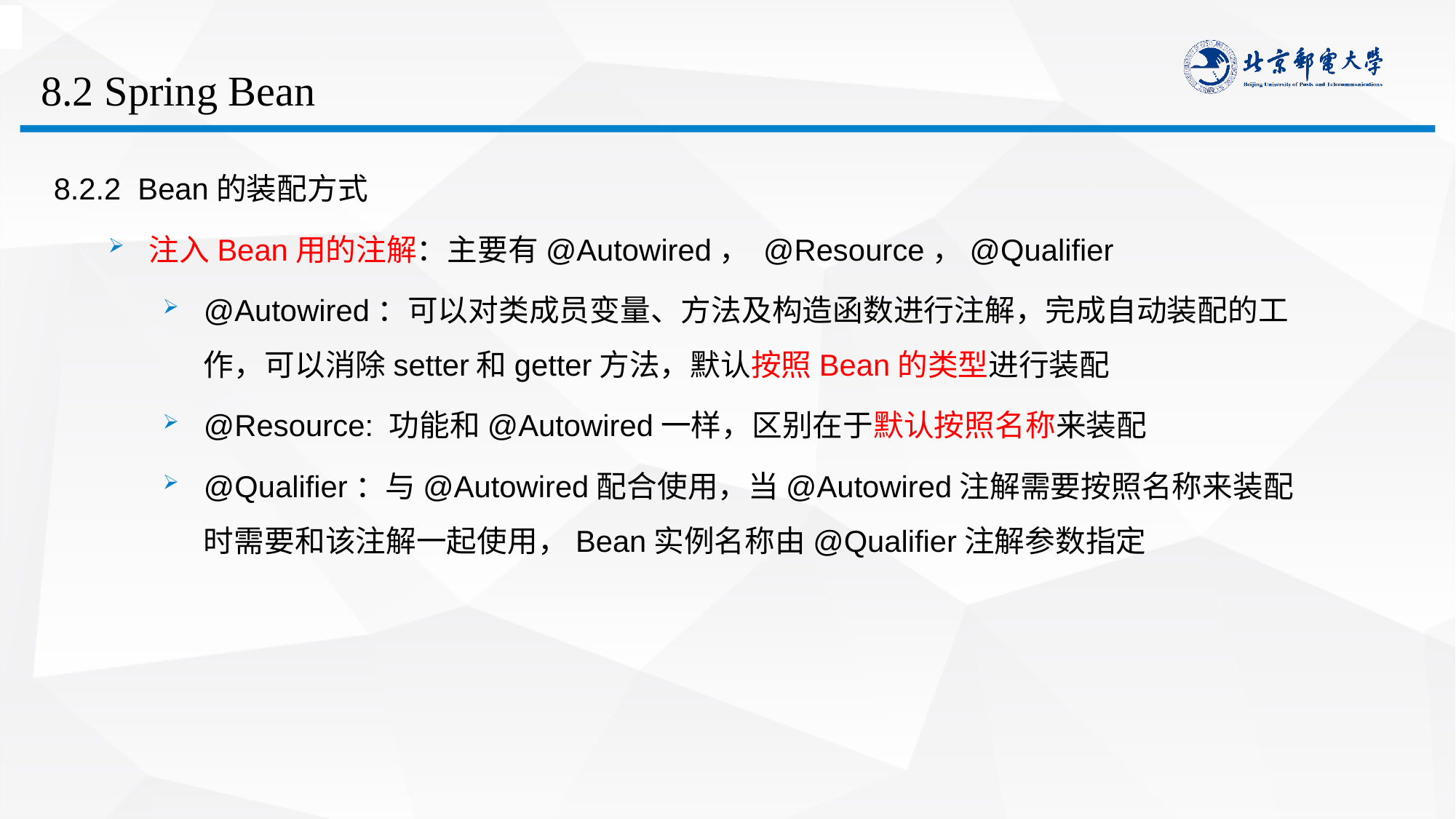

# 8.2 Spring Bean
8.2.2  Bean的装配方式
注入Bean用的注解：主要有@Autowired， @Resource，@Qualifier
@Autowired：可以对类成员变量、方法及构造函数进行注解，完成自动装配的工作，可以消除setter和getter方法，默认按照Bean的类型进行装配
@Resource: 功能和@Autowired一样，区别在于默认按照名称来装配
@Qualifier：与@Autowired配合使用，当@Autowired注解需要按照名称来装配时需要和该注解一起使用，Bean实例名称由@Qualifier注解参数指定